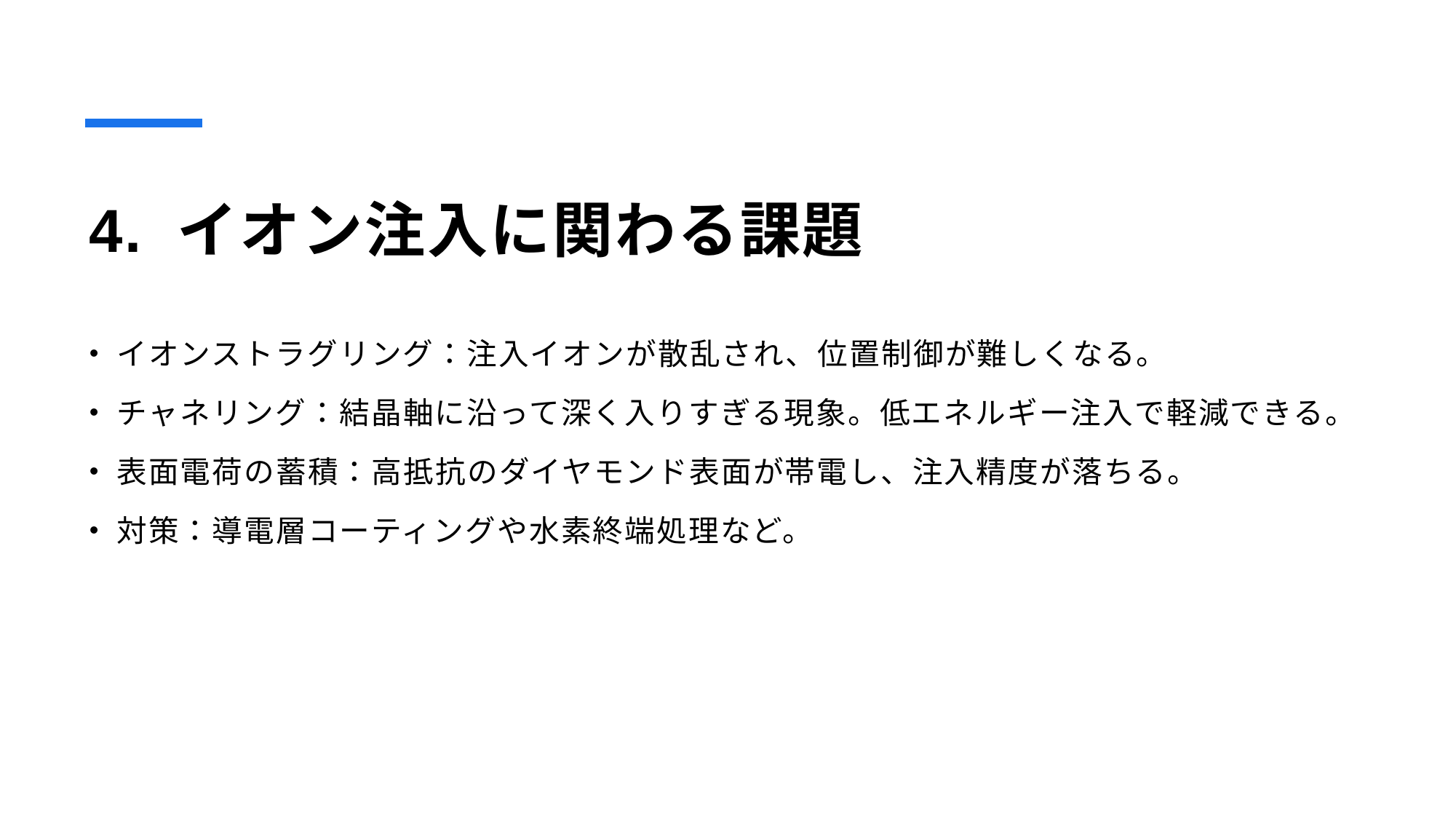

# 4. イオン注入に関わる課題
イオンストラグリング：注入イオンが散乱され、位置制御が難しくなる。
チャネリング：結晶軸に沿って深く入りすぎる現象。低エネルギー注入で軽減できる。
表面電荷の蓄積：高抵抗のダイヤモンド表面が帯電し、注入精度が落ちる。
対策：導電層コーティングや水素終端処理など。